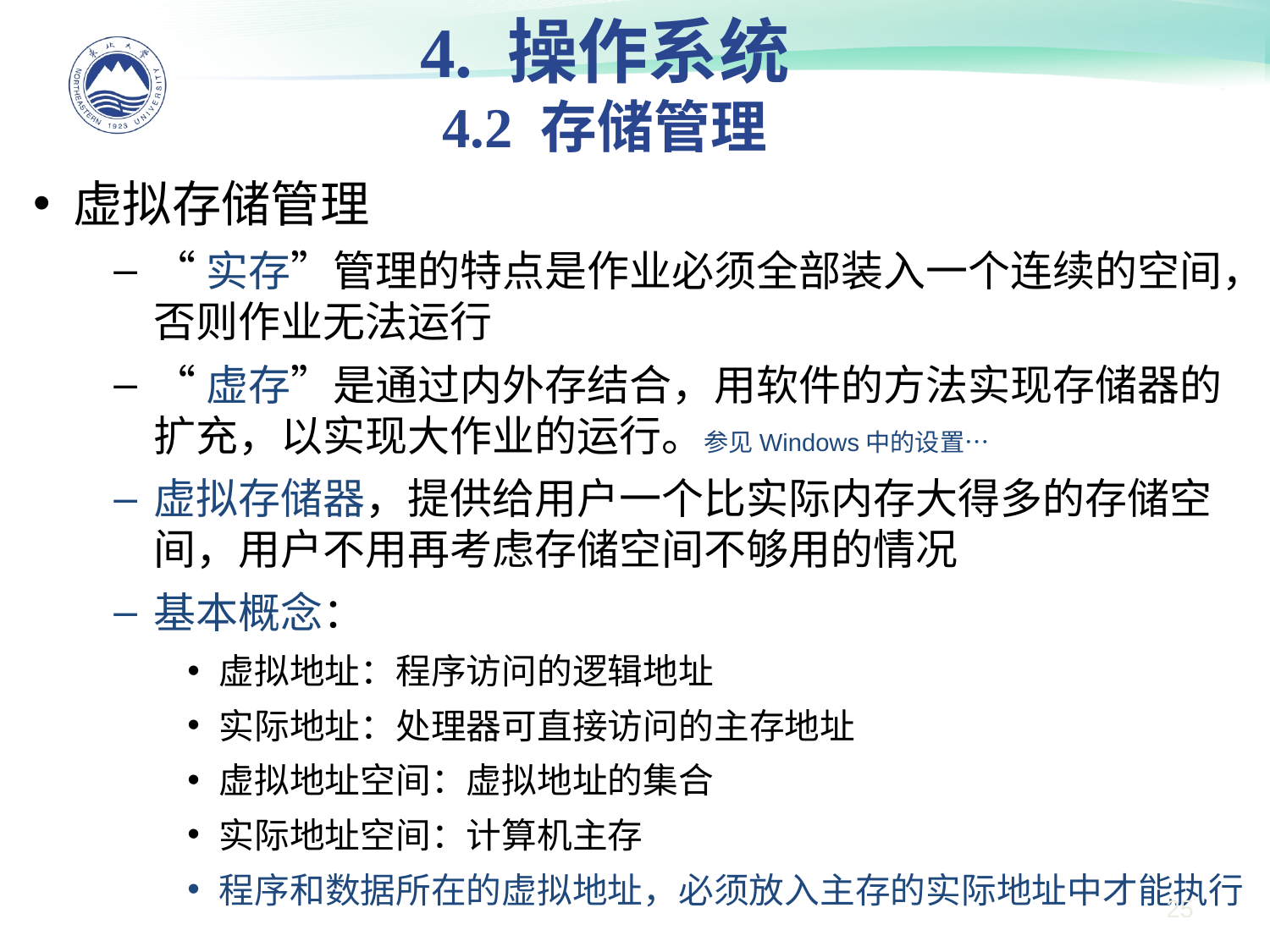

4. 操作系统
4.2 存储管理
虚拟存储管理
“实存”管理的特点是作业必须全部装入一个连续的空间，否则作业无法运行
“虚存”是通过内外存结合，用软件的方法实现存储器的扩充，以实现大作业的运行。参见Windows中的设置…
虚拟存储器，提供给用户一个比实际内存大得多的存储空间，用户不用再考虑存储空间不够用的情况
基本概念：
虚拟地址：程序访问的逻辑地址
实际地址：处理器可直接访问的主存地址
虚拟地址空间：虚拟地址的集合
实际地址空间：计算机主存
程序和数据所在的虚拟地址，必须放入主存的实际地址中才能执行
25